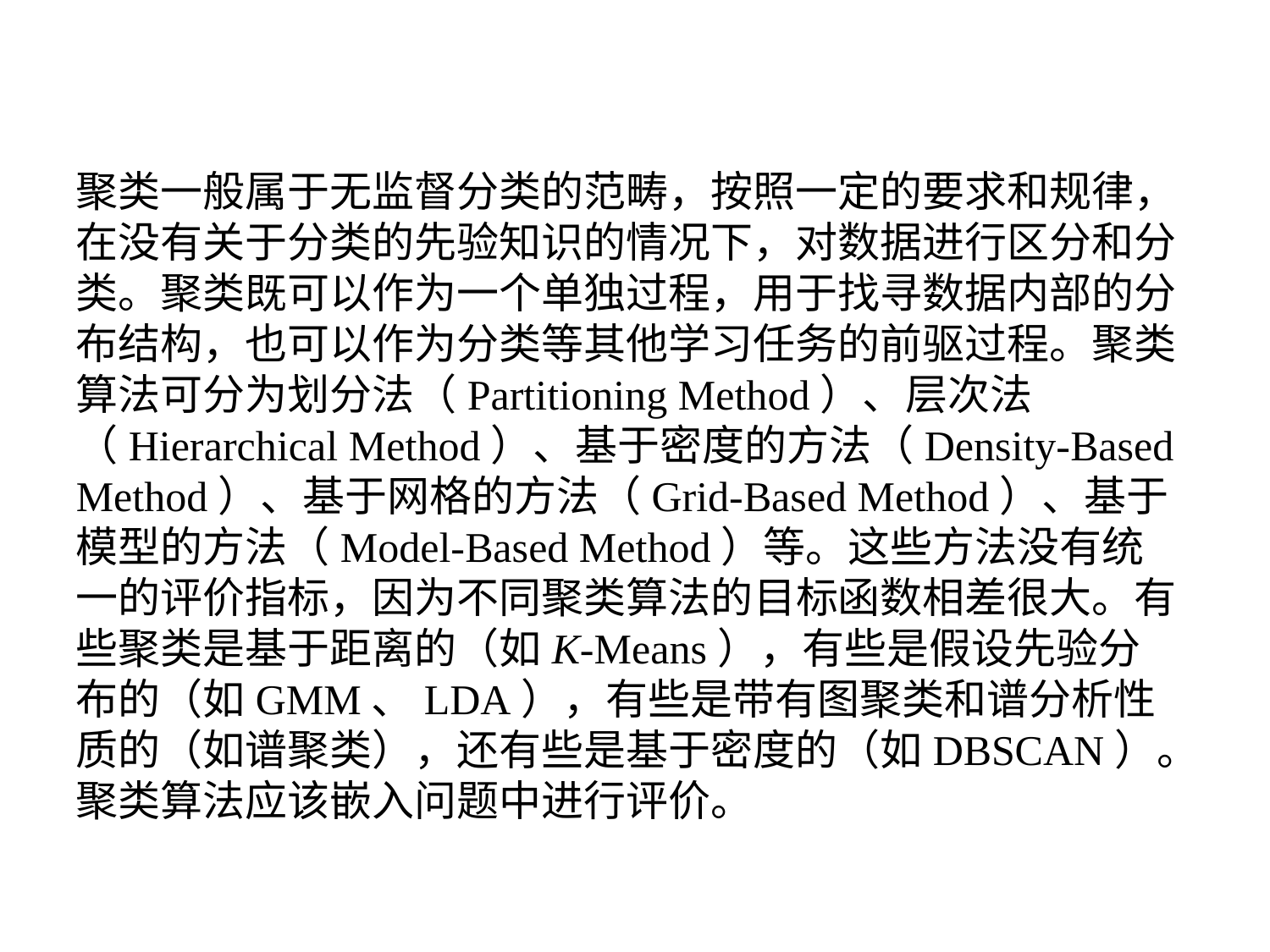

9.8 聚类算法
聚类一般属于无监督分类的范畴，按照一定的要求和规律，在没有关于分类的先验知识的情况下，对数据进行区分和分类。聚类既可以作为一个单独过程，用于找寻数据内部的分布结构，也可以作为分类等其他学习任务的前驱过程。聚类算法可分为划分法（Partitioning Method）、层次法（Hierarchical Method）、基于密度的方法（Density-Based Method）、基于网格的方法（Grid-Based Method）、基于模型的方法（Model-Based Method）等。这些方法没有统一的评价指标，因为不同聚类算法的目标函数相差很大。有些聚类是基于距离的（如K-Means），有些是假设先验分布的（如GMM、LDA），有些是带有图聚类和谱分析性质的（如谱聚类），还有些是基于密度的（如DBSCAN）。聚类算法应该嵌入问题中进行评价。